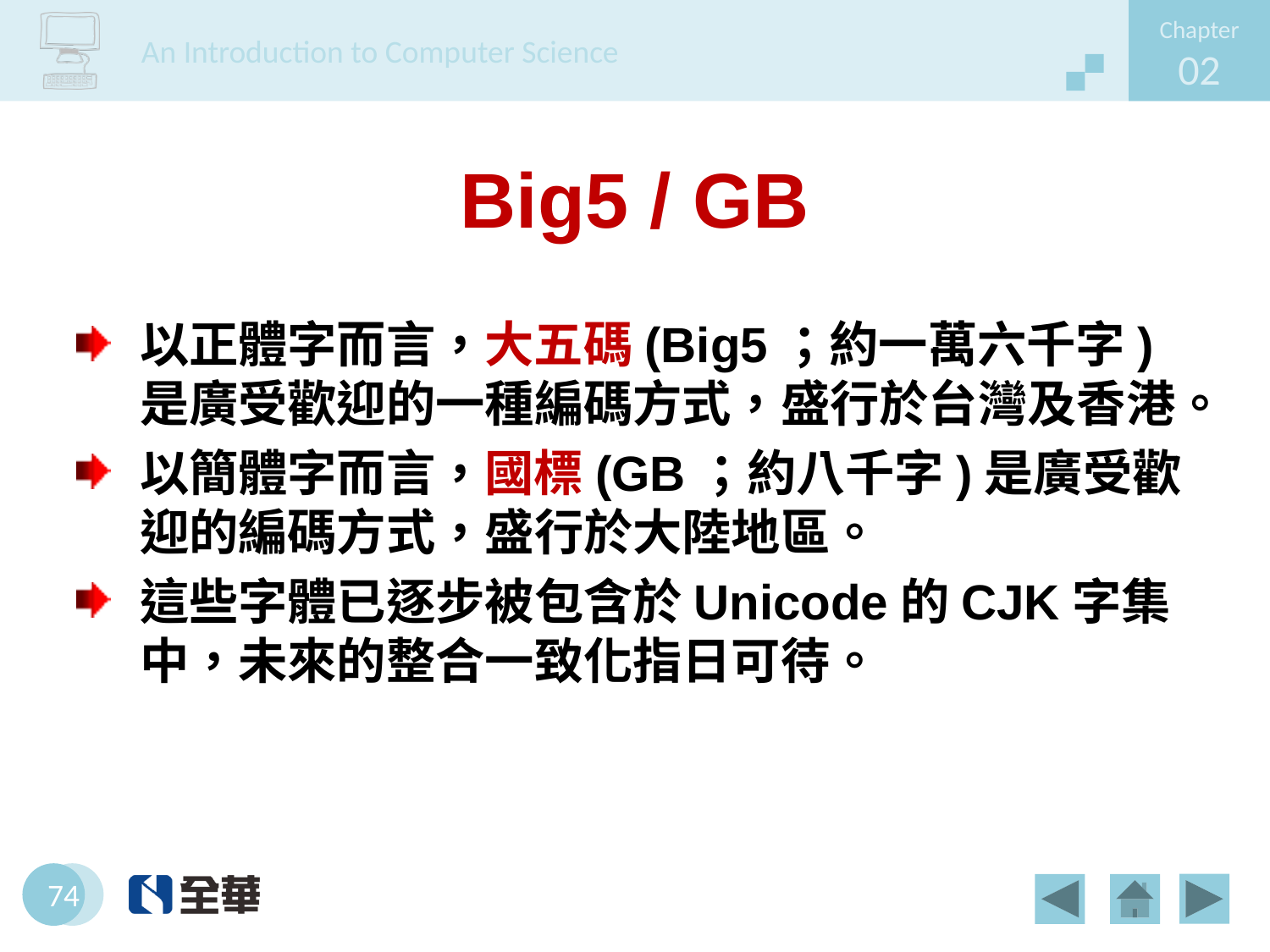

# Big5 / GB
以正體字而言，大五碼(Big5；約一萬六千字)是廣受歡迎的一種編碼方式，盛行於台灣及香港。
以簡體字而言，國標(GB；約八千字)是廣受歡迎的編碼方式，盛行於大陸地區。
這些字體已逐步被包含於Unicode的CJK字集中，未來的整合一致化指日可待。